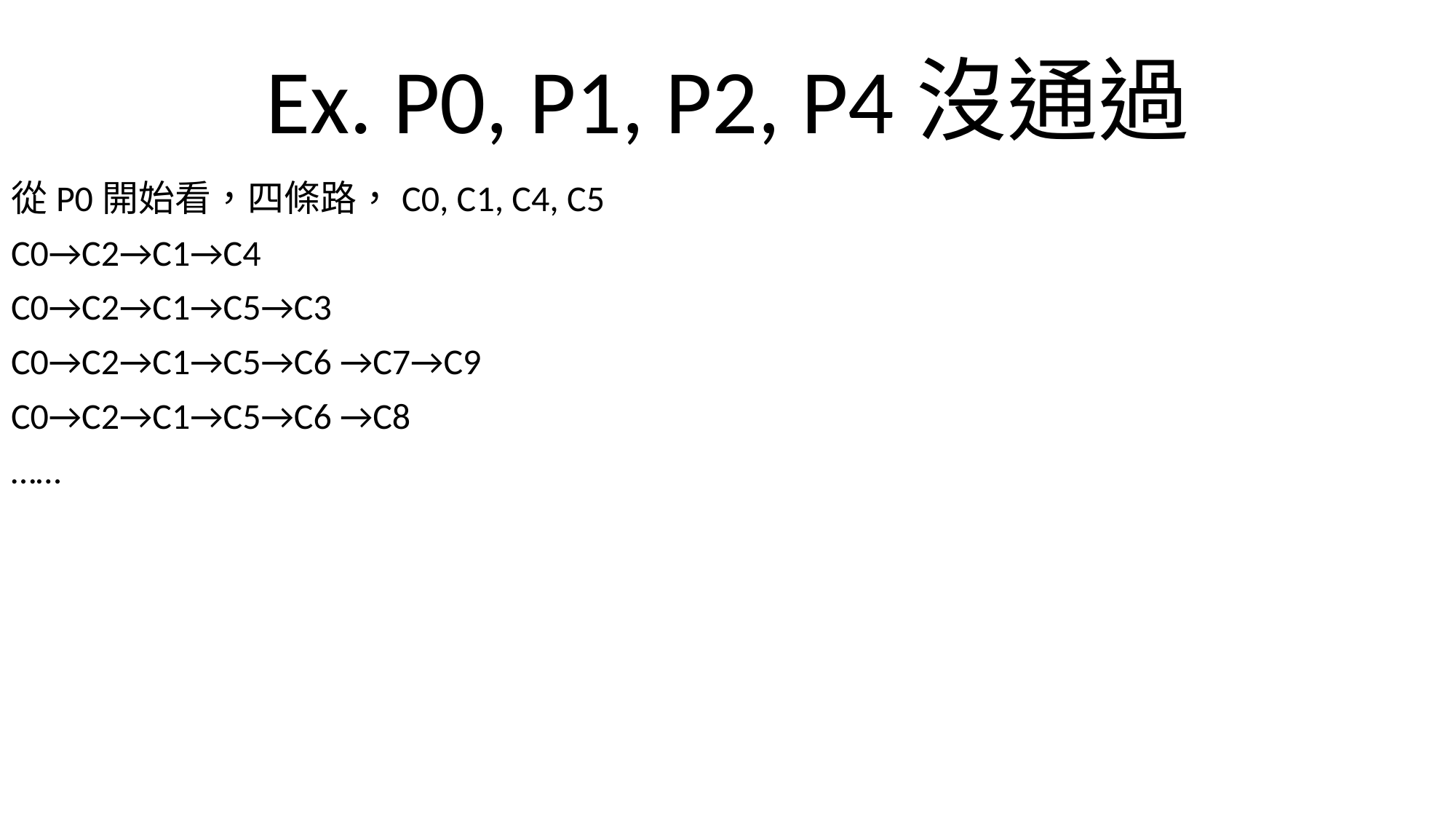

# Ex. P0, P1, P2, P4沒通過
從P0開始看，四條路，C0, C1, C4, C5
C0→C2→C1→C4
C0→C2→C1→C5→C3
C0→C2→C1→C5→C6 →C7→C9
C0→C2→C1→C5→C6 →C8
……